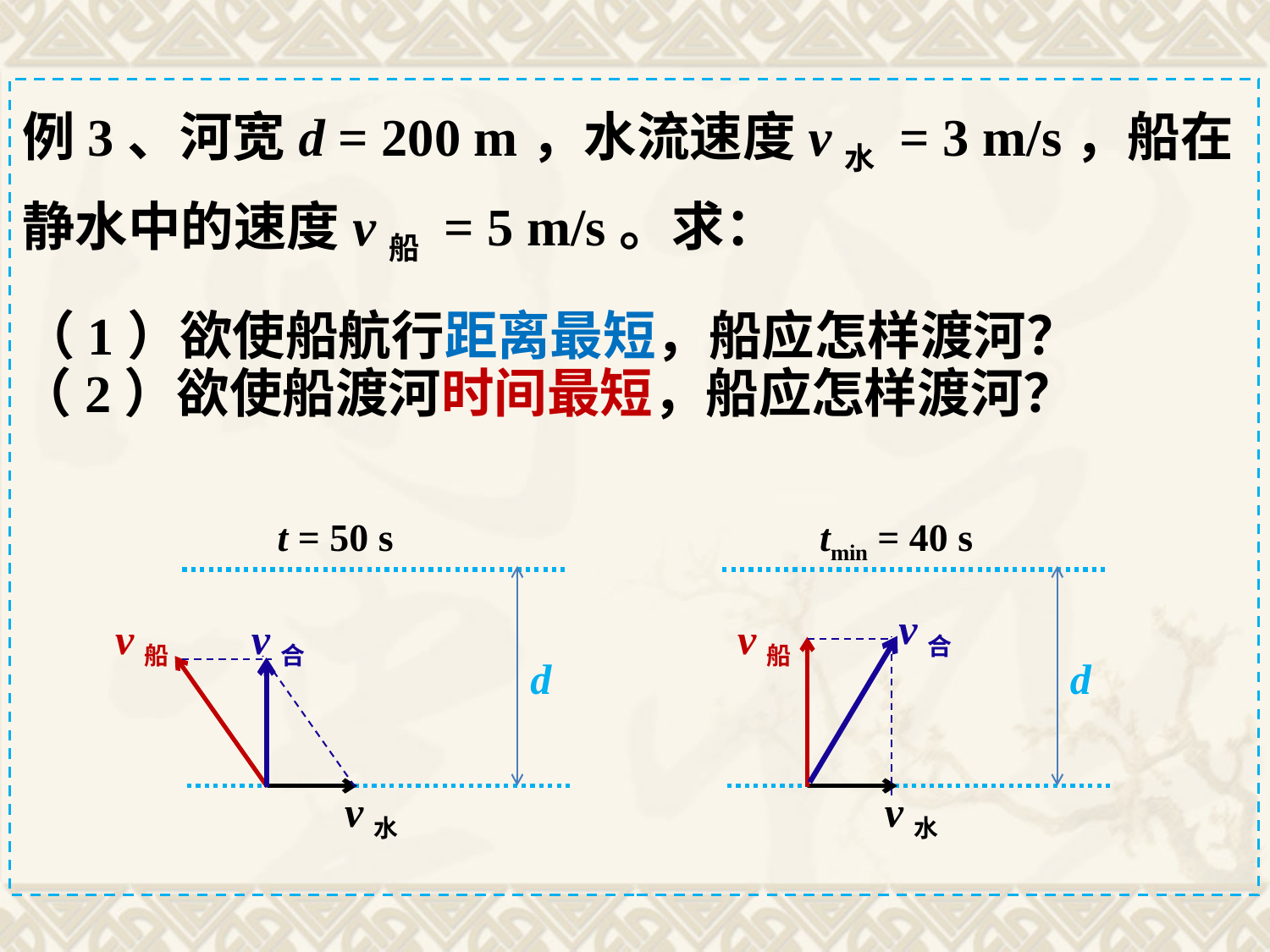

例3、河宽d = 200 m，水流速度v水 = 3 m/s，船在静水中的速度v船 = 5 m/s。求：

（1）欲使船航行距离最短，船应怎样渡河？

（2）欲使船渡河时间最短，船应怎样渡河？
t = 50 s
tmin = 40 s
d
d
v合
v船
v合
v船
v水
v水